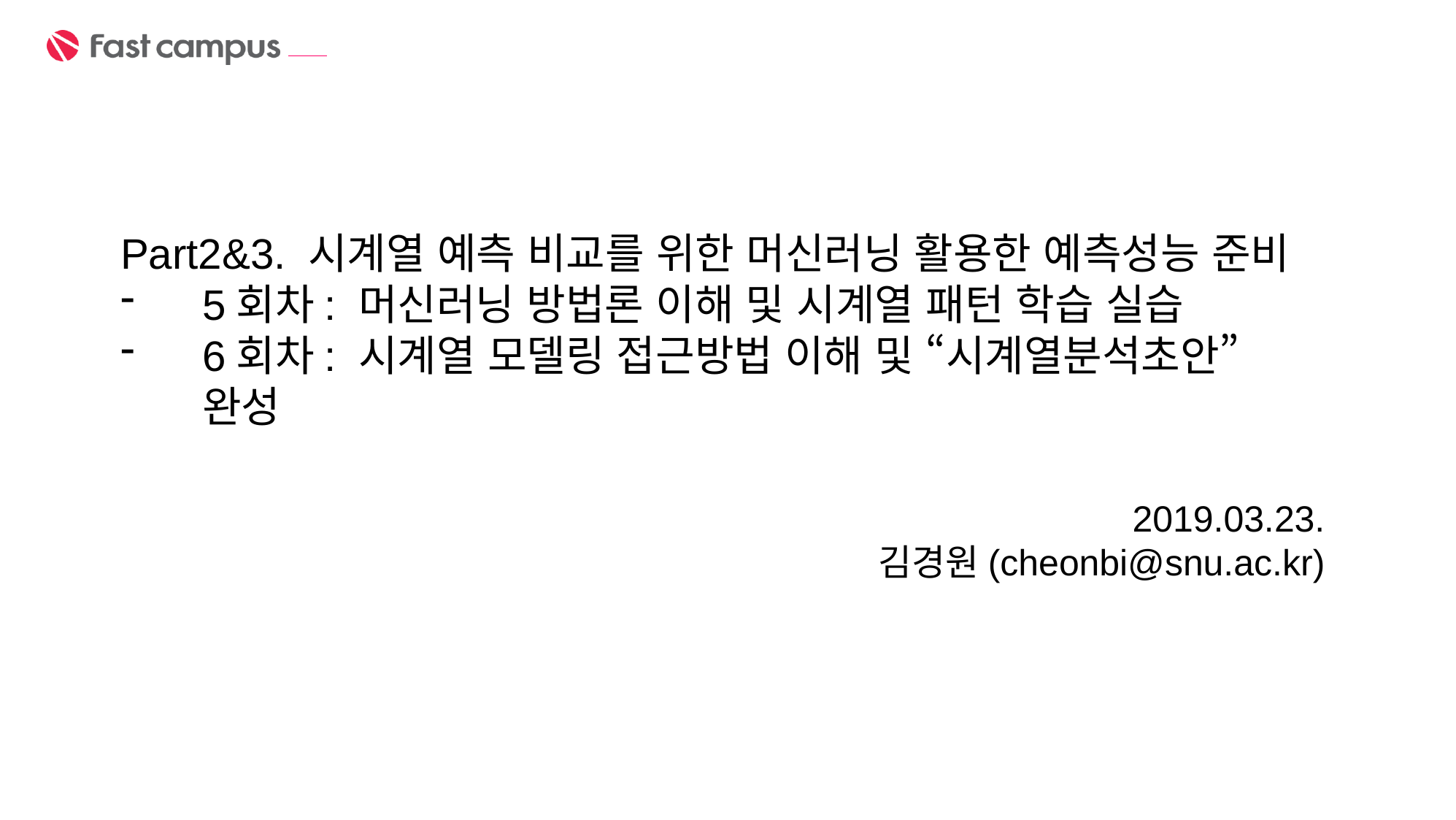

Part2&3. 시계열 예측 비교를 위한 머신러닝 활용한 예측성능 준비
5회차: 머신러닝 방법론 이해 및 시계열 패턴 학습 실습
6회차: 시계열 모델링 접근방법 이해 및 “시계열분석초안” 완성
2019.03.23.
김경원(cheonbi@snu.ac.kr)